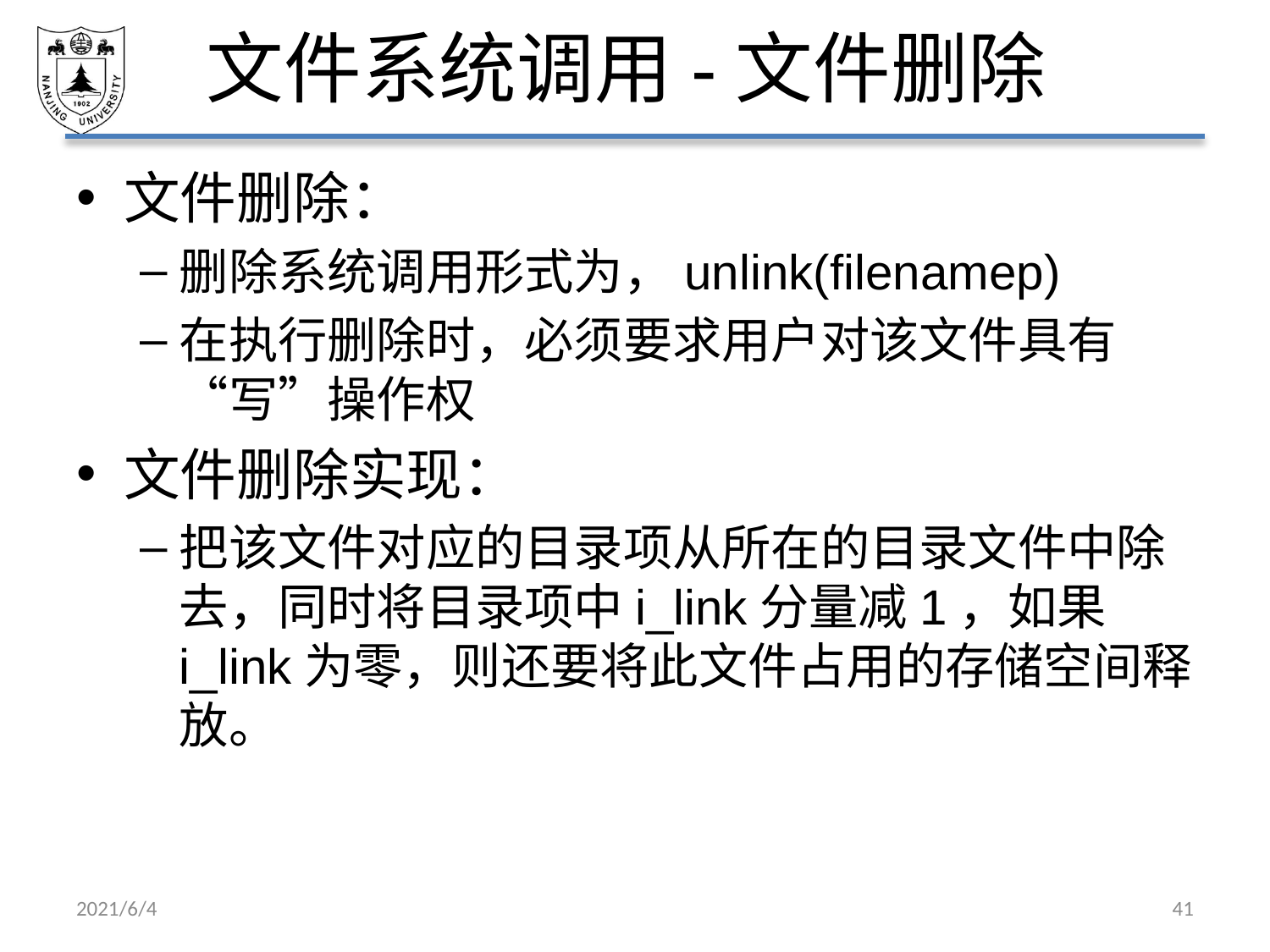

# 文件系统调用-文件删除
文件删除：
删除系统调用形式为，unlink(filenamep)
在执行删除时，必须要求用户对该文件具有“写”操作权
文件删除实现：
把该文件对应的目录项从所在的目录文件中除去，同时将目录项中i_link分量减1，如果i_link为零，则还要将此文件占用的存储空间释放。

2021/6/4
41